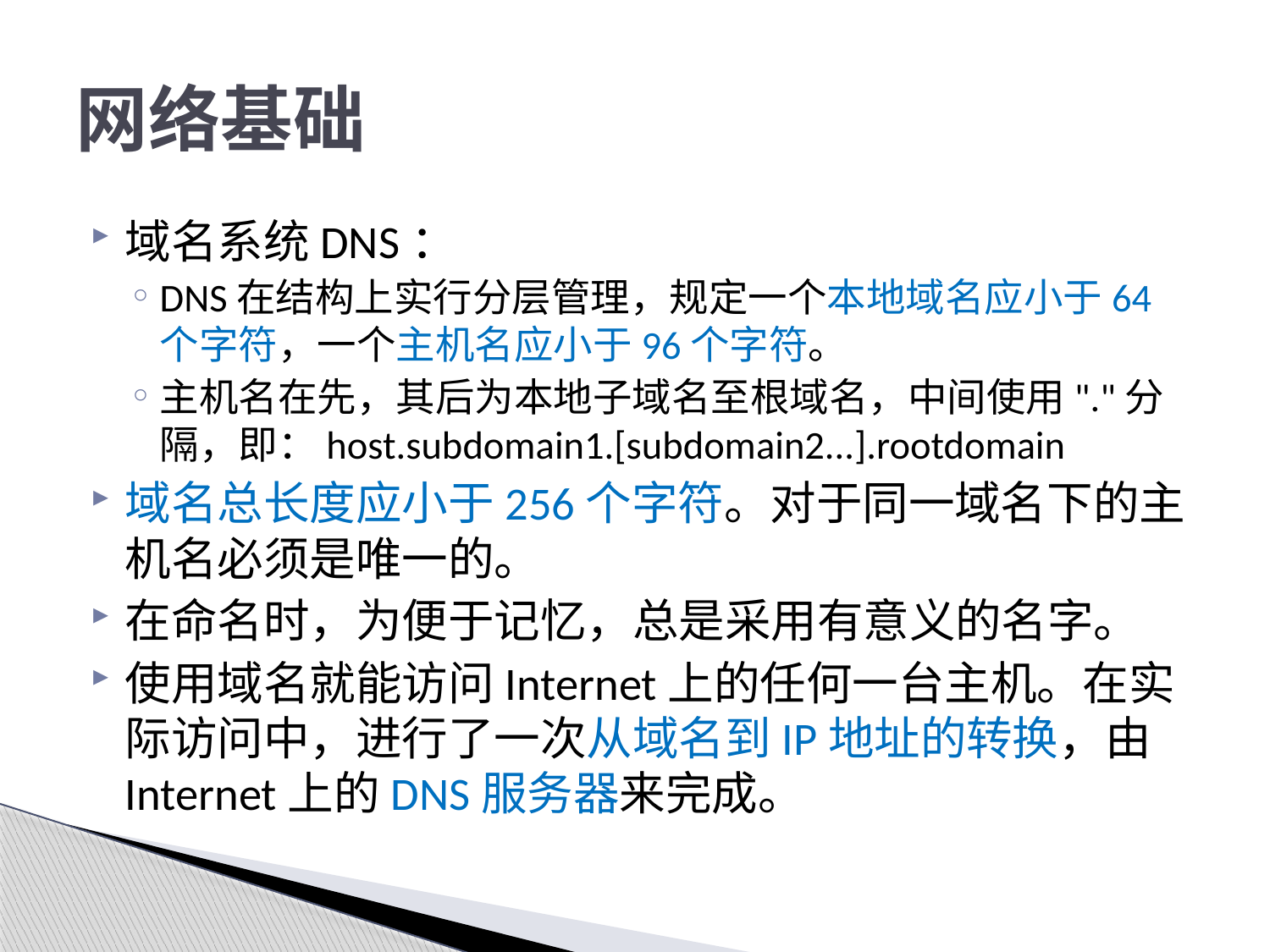

# 网络基础
域名系统DNS：
DNS在结构上实行分层管理，规定一个本地域名应小于64个字符，一个主机名应小于96个字符。
主机名在先，其后为本地子域名至根域名，中间使用"."分隔，即：host.subdomain1.[subdomain2...].rootdomain
域名总长度应小于256个字符。对于同一域名下的主机名必须是唯一的。
在命名时，为便于记忆，总是采用有意义的名字。
使用域名就能访问Internet上的任何一台主机。在实际访问中，进行了一次从域名到IP地址的转换，由Internet上的DNS服务器来完成。